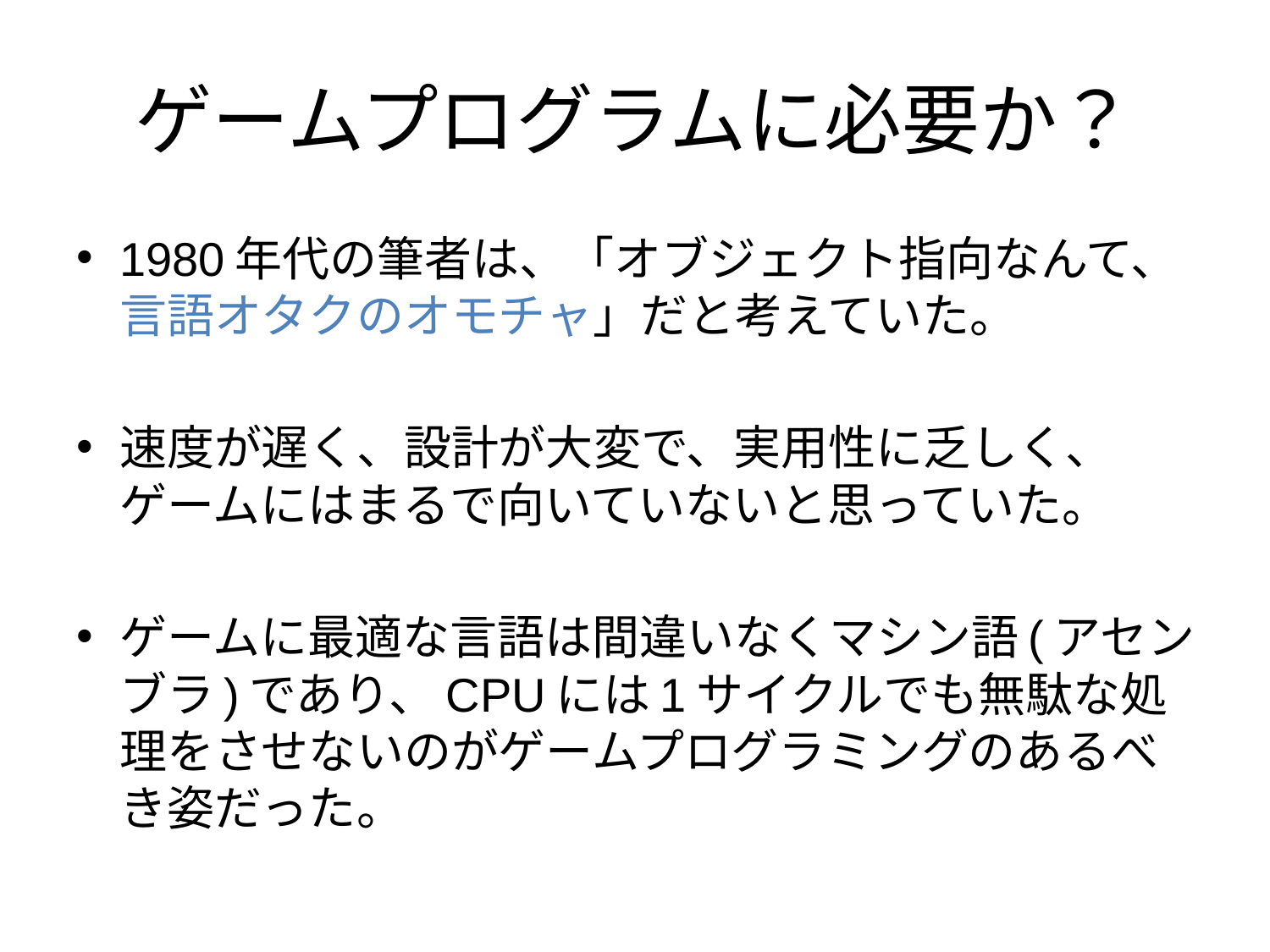

# ゲームプログラムに必要か？
1980年代の筆者は、「オブジェクト指向なんて、言語オタクのオモチャ」だと考えていた。

速度が遅く、設計が大変で、実用性に乏しく、ゲームにはまるで向いていないと思っていた。

ゲームに最適な言語は間違いなくマシン語(アセンブラ)であり、CPUには1サイクルでも無駄な処理をさせないのがゲームプログラミングのあるべき姿だった。